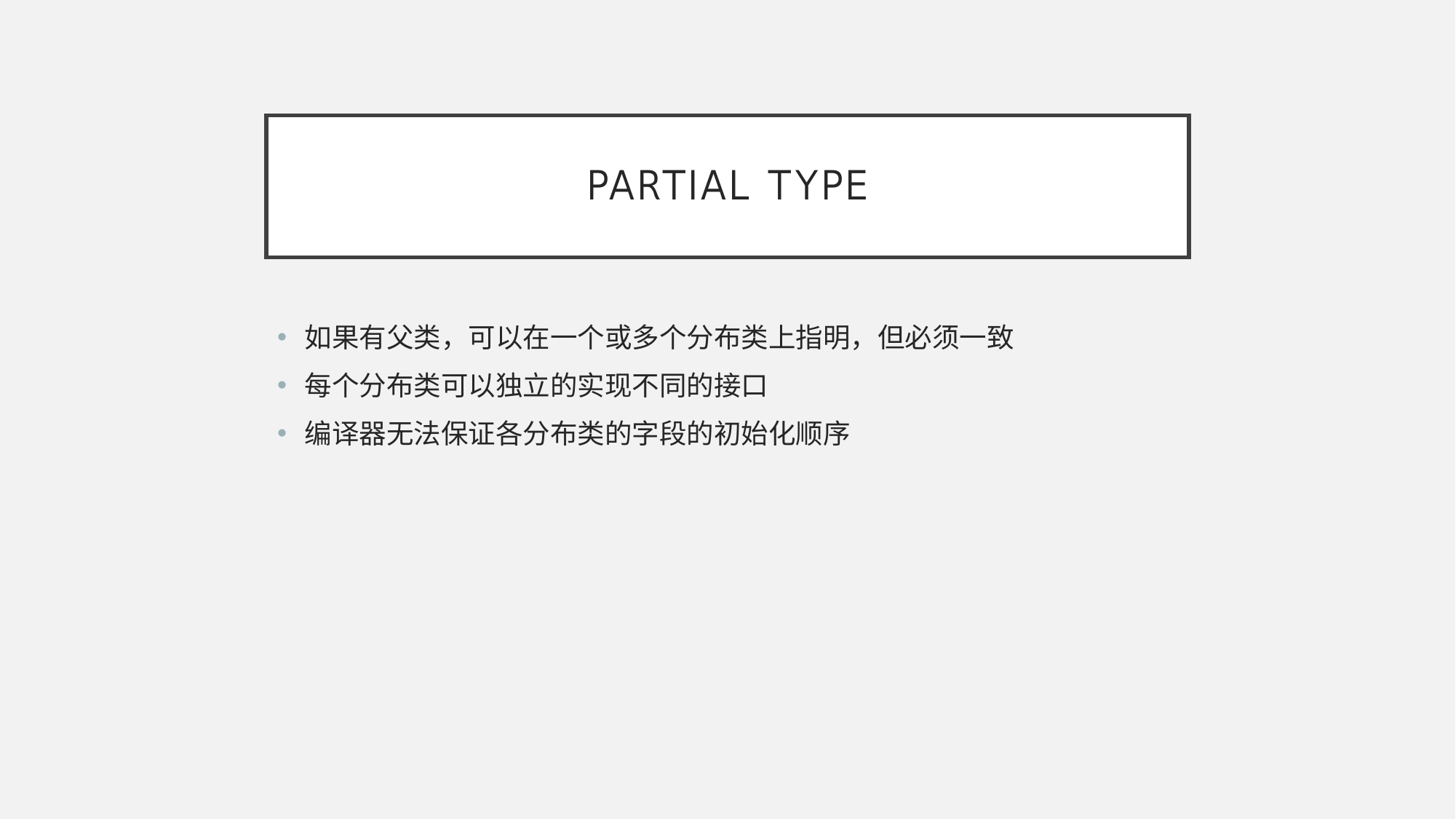

# partial type
如果有父类，可以在一个或多个分布类上指明，但必须一致
每个分布类可以独立的实现不同的接口
编译器无法保证各分布类的字段的初始化顺序